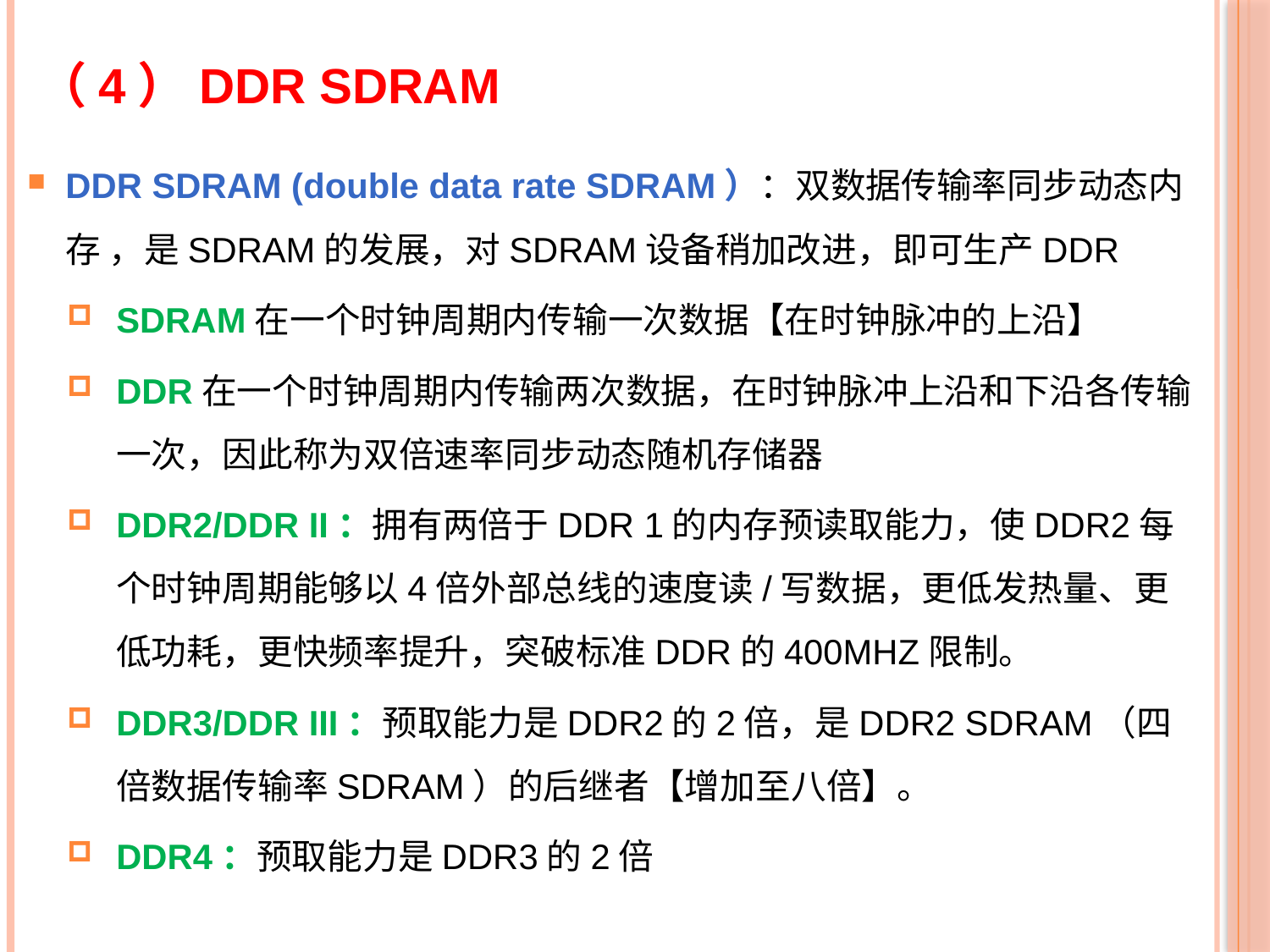

# （4）DDR SDRAM
DDR SDRAM (double data rate SDRAM）：双数据传输率同步动态内存 ，是SDRAM的发展，对SDRAM设备稍加改进，即可生产DDR
SDRAM在一个时钟周期内传输一次数据【在时钟脉冲的上沿】
DDR在一个时钟周期内传输两次数据，在时钟脉冲上沿和下沿各传输一次，因此称为双倍速率同步动态随机存储器
DDR2/DDR II：拥有两倍于DDR 1的内存预读取能力，使DDR2每个时钟周期能够以4倍外部总线的速度读/写数据，更低发热量、更低功耗，更快频率提升，突破标准DDR的400MHZ限制。
DDR3/DDR III：预取能力是DDR2的2倍，是DDR2 SDRAM（四倍数据传输率SDRAM）的后继者【增加至八倍】。
DDR4：预取能力是DDR3的2倍